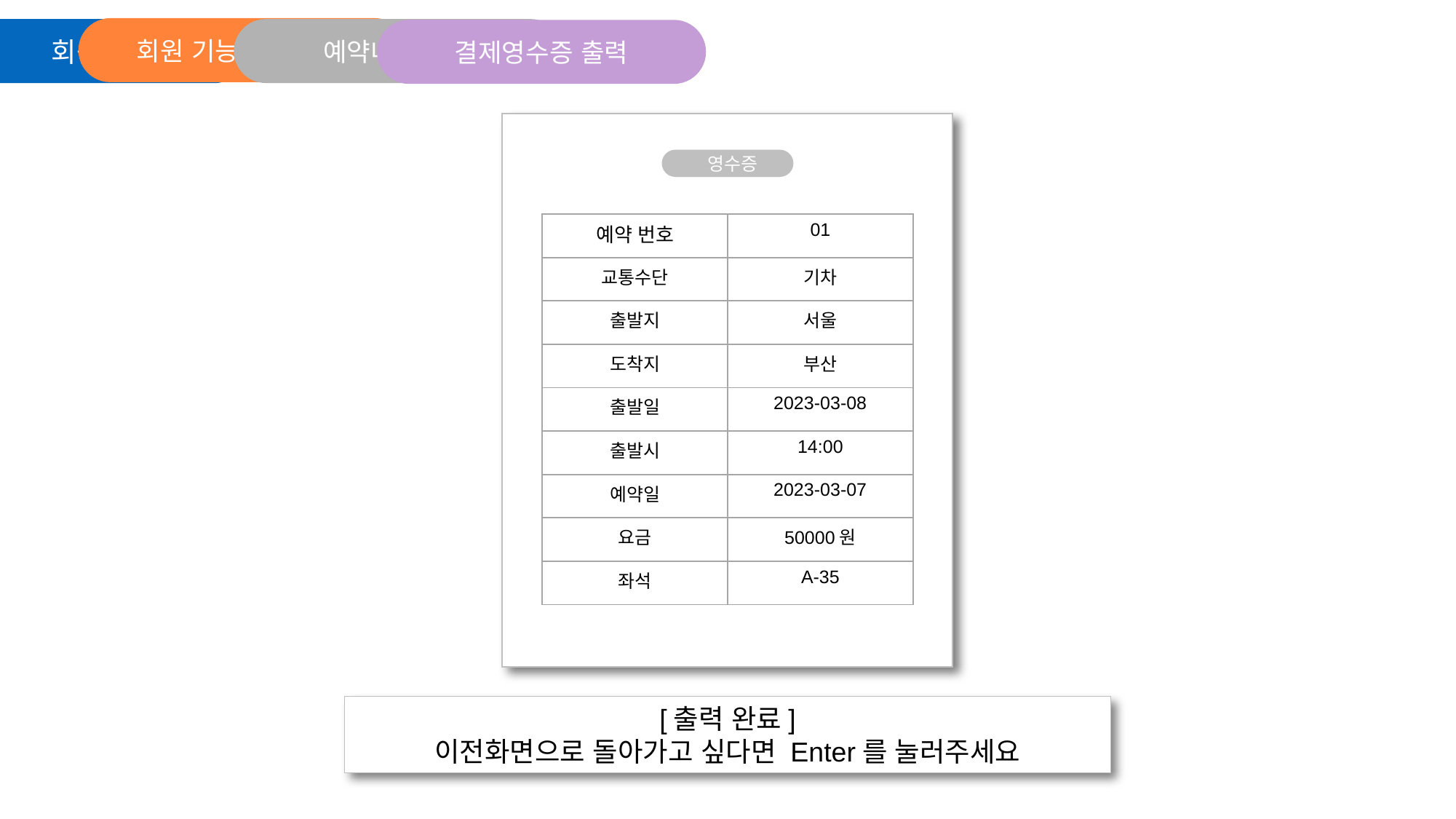

회원 기능 선택 화면
예약내역 조회
회원 기능
결제영수증 출력

 영수증

| 예약 번호 | 01 |
| --- | --- |
| 교통수단 | 기차 |
| 출발지 | 서울 |
| 도착지 | 부산 |
| 출발일 | 2023-03-08 |
| 출발시 | 14:00 |
| 예약일 | 2023-03-07 |
| 요금 | 50000원 |
| 좌석 | A-35 |
[출력 완료]
이전화면으로 돌아가고 싶다면 Enter를 눌러주세요